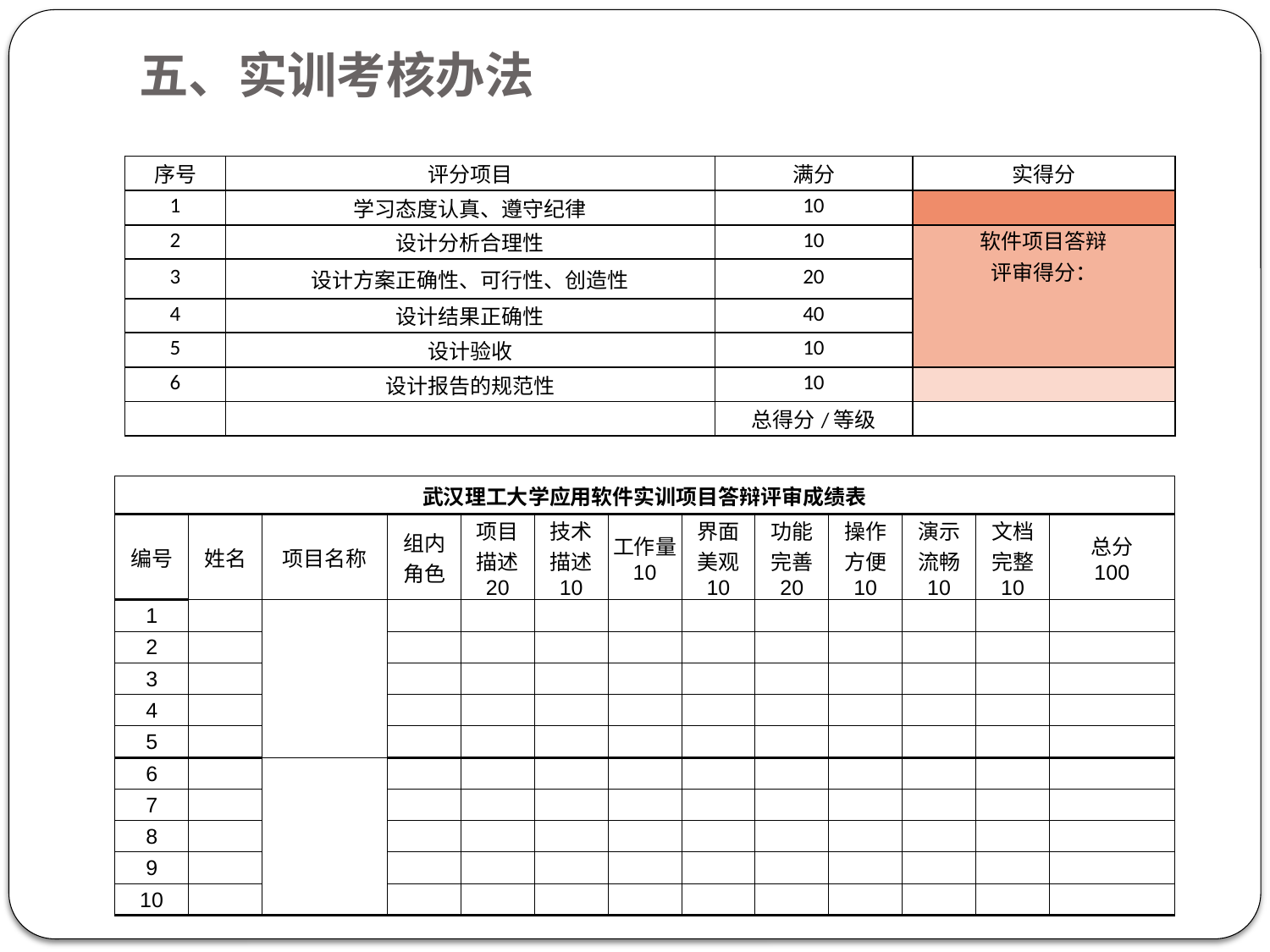

# 五、实训考核办法
| 序号 | 评分项目 | 满分 | 实得分 |
| --- | --- | --- | --- |
| 1 | 学习态度认真、遵守纪律 | 10 |  |
| 2 | 设计分析合理性 | 10 | 软件项目答辩 评审得分： |
| 3 | 设计方案正确性、可行性、创造性 | 20 |  |
| 4 | 设计结果正确性 | 40 |  |
| 5 | 设计验收 | 10 |  |
| 6 | 设计报告的规范性 | 10 |  |
|  |  | 总得分/等级 |  |
| 武汉理工大学应用软件实训项目答辩评审成绩表 |  |  |  |  |  |  |  |  |  |  |  |  |
| --- | --- | --- | --- | --- | --- | --- | --- | --- | --- | --- | --- | --- |
| 编号 | 姓名 | 项目名称 | 组内 角色 | 项目 描述 20 | 技术 描述 10 | 工作量 10 | 界面 美观 10 | 功能 完善 20 | 操作 方便 10 | 演示 流畅 10 | 文档 完整 10 | 总分 100 |
| 1 |  |  |  |  |  |  |  |  |  |  |  |  |
| 2 |  |  |  |  |  |  |  |  |  |  |  |  |
| 3 |  |  |  |  |  |  |  |  |  |  |  |  |
| 4 |  |  |  |  |  |  |  |  |  |  |  |  |
| 5 |  |  |  |  |  |  |  |  |  |  |  |  |
| 6 |  |  |  |  |  |  |  |  |  |  |  |  |
| 7 |  |  |  |  |  |  |  |  |  |  |  |  |
| 8 |  |  |  |  |  |  |  |  |  |  |  |  |
| 9 |  |  |  |  |  |  |  |  |  |  |  |  |
| 10 |  |  |  |  |  |  |  |  |  |  |  |  |